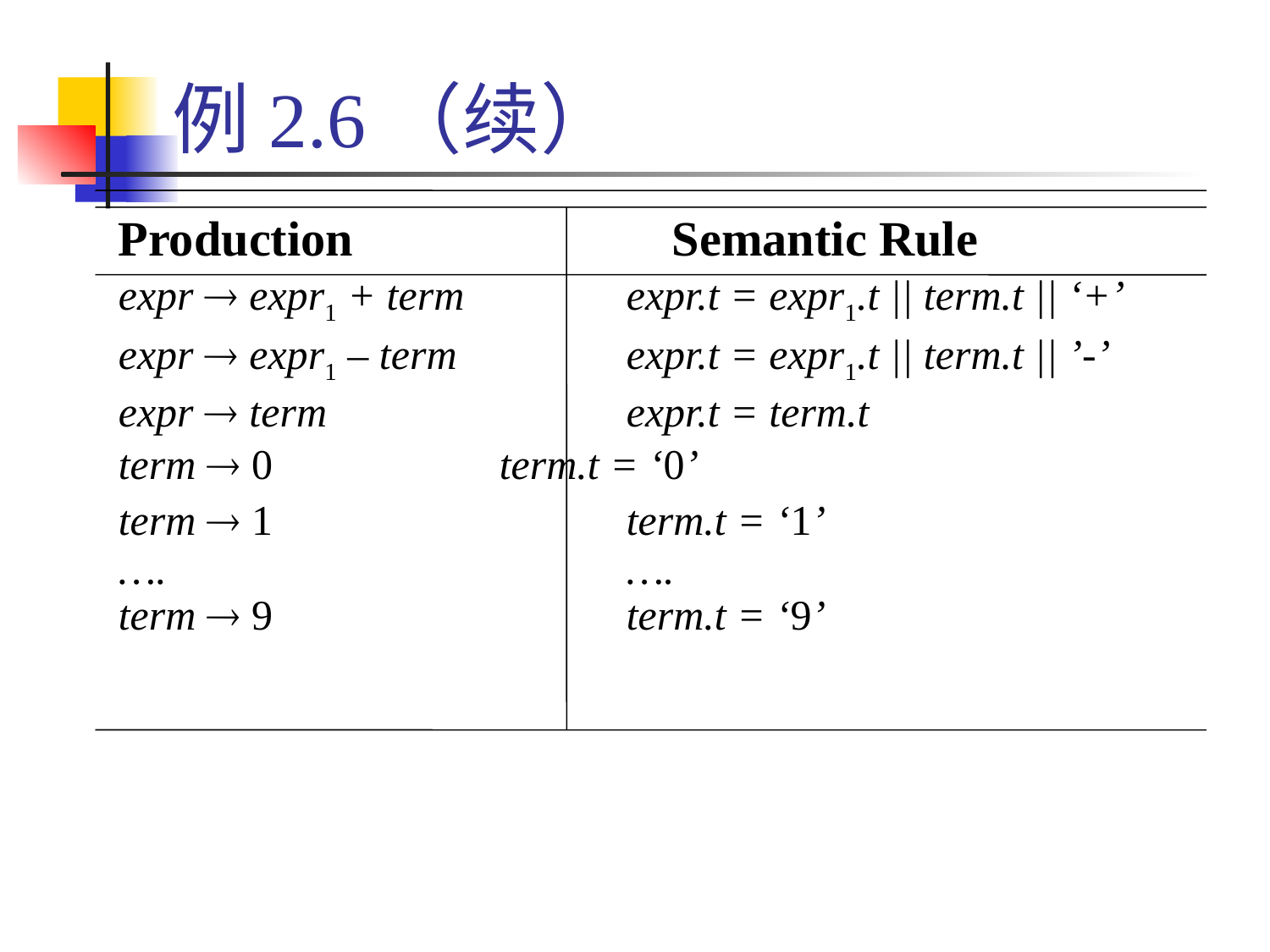

# 例2.6（续）

Production                          Semantic Rule
expr → expr1 + term     	expr.t = expr1.t || term.t || ‘+’
expr → expr1 – term      	expr.t = expr1.t || term.t || ’-’
expr → term                  	expr.t = term.t
term → 0                     	term.t = ‘0’
term → 1                   	    	term.t = ‘1’
….                                 	….
term → 9                       	term.t = ‘9’